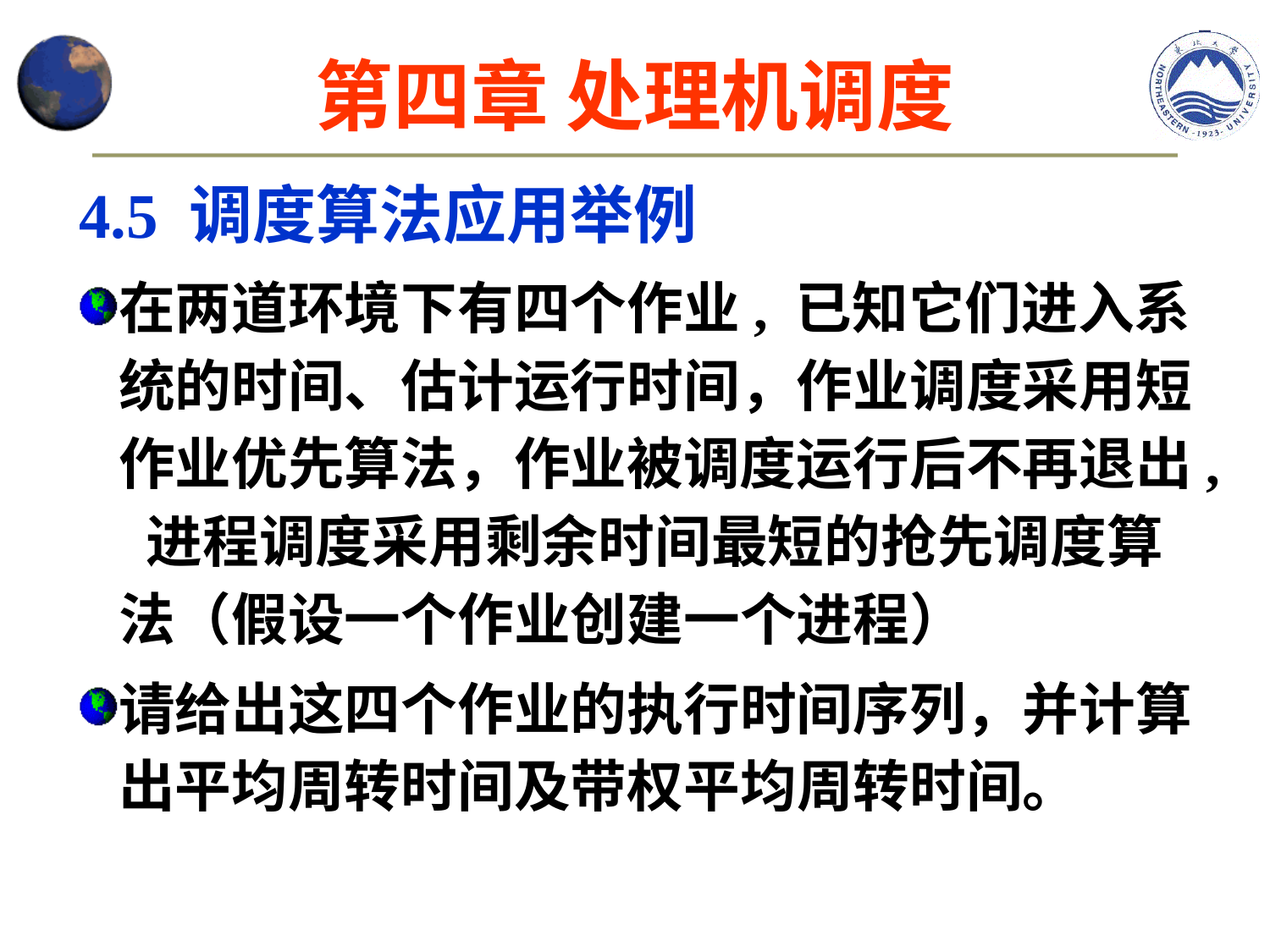

# 第四章 处理机调度
4.5 调度算法应用举例
在两道环境下有四个作业, 已知它们进入系统的时间、估计运行时间，作业调度采用短作业优先算法，作业被调度运行后不再退出, 进程调度采用剩余时间最短的抢先调度算法（假设一个作业创建一个进程）
请给出这四个作业的执行时间序列，并计算出平均周转时间及带权平均周转时间。